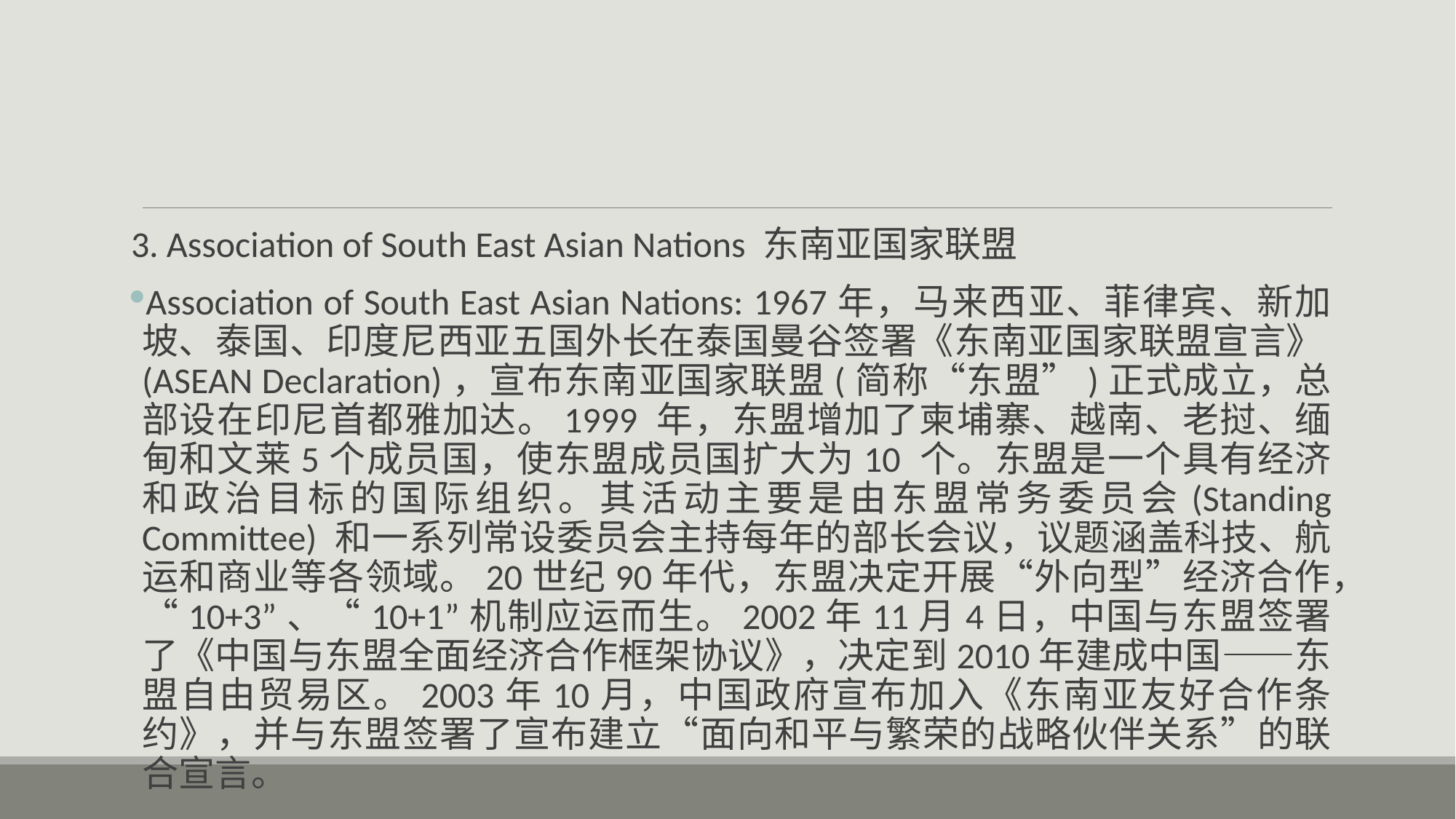

#
3. Association of South East Asian Nations 东南亚国家联盟
Association of South East Asian Nations: 1967年，马来西亚、菲律宾、新加坡、泰国、印度尼西亚五国外长在泰国曼谷签署《东南亚国家联盟宣言》(ASEAN Declaration)，宣布东南亚国家联盟(简称“东盟”)正式成立，总部设在印尼首都雅加达。1999 年，东盟增加了柬埔寨、越南、老挝、缅甸和文莱5个成员国，使东盟成员国扩大为10 个。东盟是一个具有经济和政治目标的国际组织。其活动主要是由东盟常务委员会(Standing Committee) 和一系列常设委员会主持每年的部长会议，议题涵盖科技、航运和商业等各领域。20世纪90年代，东盟决定开展“外向型”经济合作，“10+3”、“10+1”机制应运而生。2002年11月4日，中国与东盟签署了《中国与东盟全面经济合作框架协议》，决定到2010年建成中国——东盟自由贸易区。2003年10月，中国政府宣布加入《东南亚友好合作条约》，并与东盟签署了宣布建立“面向和平与繁荣的战略伙伴关系”的联合宣言。